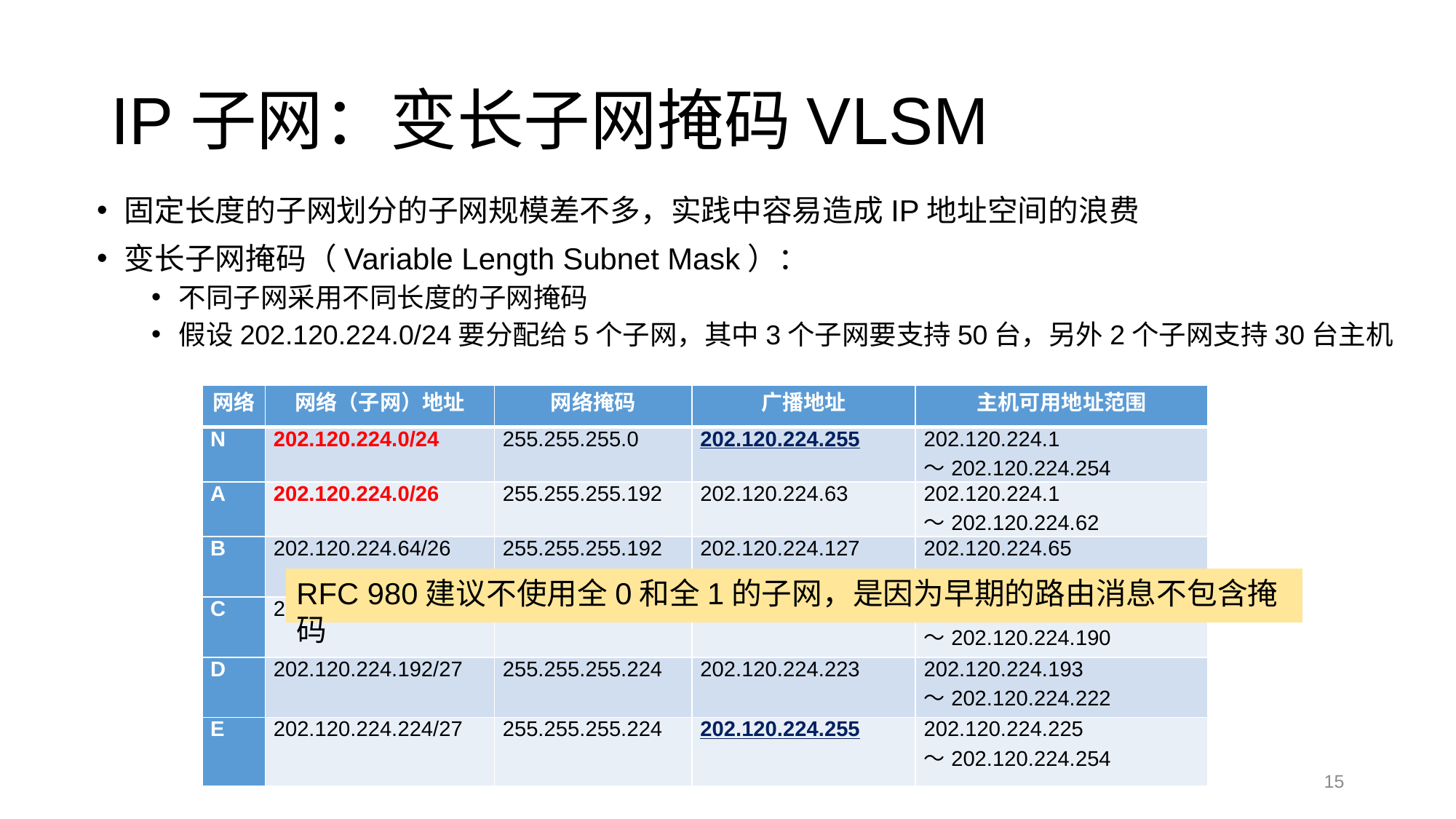

# IP子网：变长子网掩码VLSM
固定长度的子网划分的子网规模差不多，实践中容易造成IP地址空间的浪费
变长子网掩码（Variable Length Subnet Mask）：
不同子网采用不同长度的子网掩码
假设202.120.224.0/24要分配给5个子网，其中3个子网要支持50台，另外2个子网支持30台主机
| 网络 | 网络（子网）地址 | 网络掩码 | 广播地址 | 主机可用地址范围 |
| --- | --- | --- | --- | --- |
| N | 202.120.224.0/24 | 255.255.255.0 | 202.120.224.255 | 202.120.224.1 ～202.120.224.254 |
| A | 202.120.224.0/26 | 255.255.255.192 | 202.120.224.63 | 202.120.224.1 ～202.120.224.62 |
| B | 202.120.224.64/26 | 255.255.255.192 | 202.120.224.127 | 202.120.224.65 ～202.120.224.126 |
| C | 202.120.224.128/26 | 255.255.255.192 | 202.120.224.191 | 202.120.224.129 ～202.120.224.190 |
| D | 202.120.224.192/27 | 255.255.255.224 | 202.120.224.223 | 202.120.224.193 ～202.120.224.222 |
| E | 202.120.224.224/27 | 255.255.255.224 | 202.120.224.255 | 202.120.224.225 ～202.120.224.254 |
RFC 980建议不使用全0和全1的子网，是因为早期的路由消息不包含掩码
15